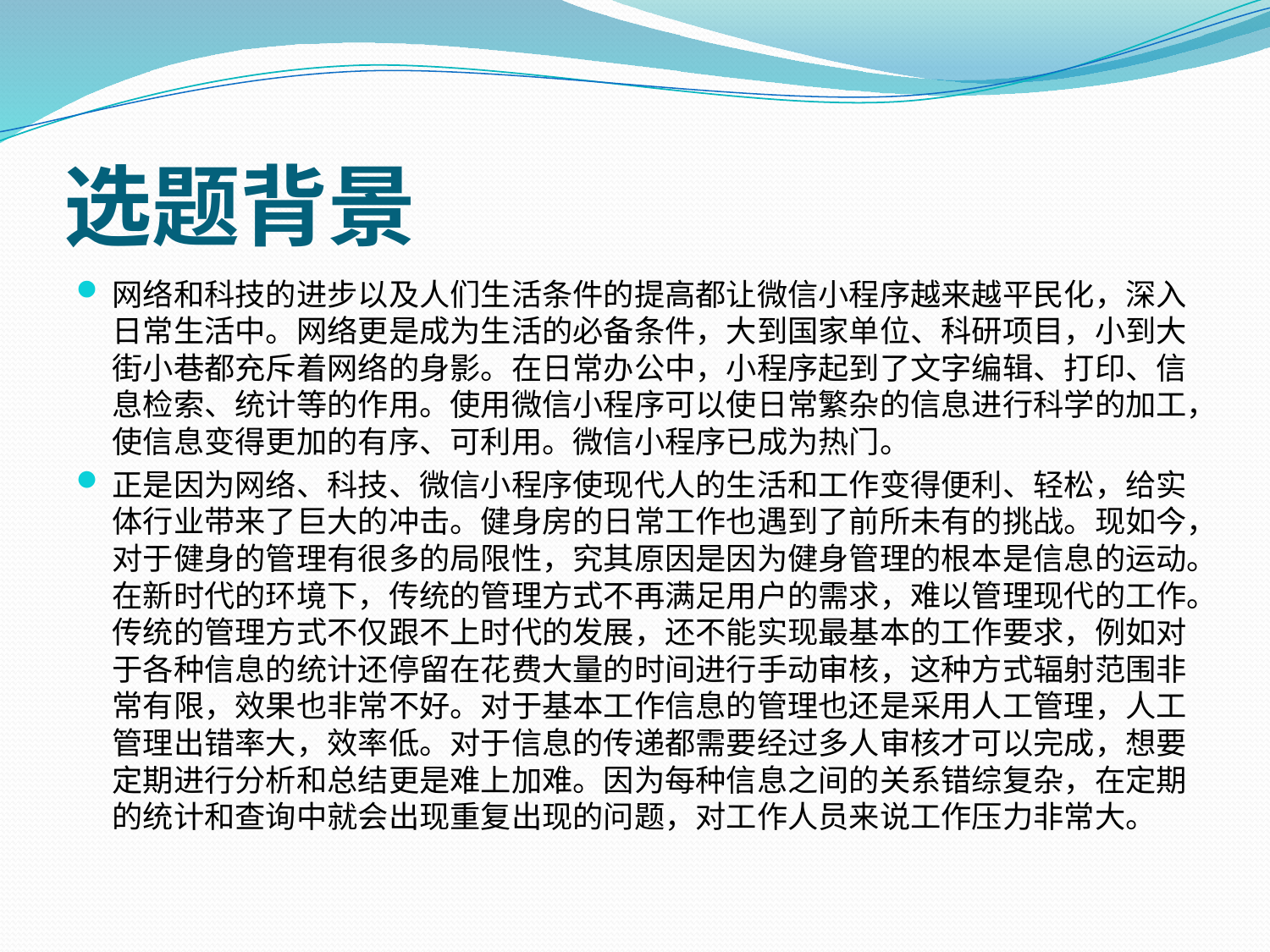

# 选题背景
网络和科技的进步以及人们生活条件的提高都让微信小程序越来越平民化，深入日常生活中。网络更是成为生活的必备条件，大到国家单位、科研项目，小到大街小巷都充斥着网络的身影。在日常办公中，小程序起到了文字编辑、打印、信息检索、统计等的作用。使用微信小程序可以使日常繁杂的信息进行科学的加工，使信息变得更加的有序、可利用。微信小程序已成为热门。
正是因为网络、科技、微信小程序使现代人的生活和工作变得便利、轻松，给实体行业带来了巨大的冲击。健身房的日常工作也遇到了前所未有的挑战。现如今，对于健身的管理有很多的局限性，究其原因是因为健身管理的根本是信息的运动。在新时代的环境下，传统的管理方式不再满足用户的需求，难以管理现代的工作。传统的管理方式不仅跟不上时代的发展，还不能实现最基本的工作要求，例如对于各种信息的统计还停留在花费大量的时间进行手动审核，这种方式辐射范围非常有限，效果也非常不好。对于基本工作信息的管理也还是采用人工管理，人工管理出错率大，效率低。对于信息的传递都需要经过多人审核才可以完成，想要定期进行分析和总结更是难上加难。因为每种信息之间的关系错综复杂，在定期的统计和查询中就会出现重复出现的问题，对工作人员来说工作压力非常大。